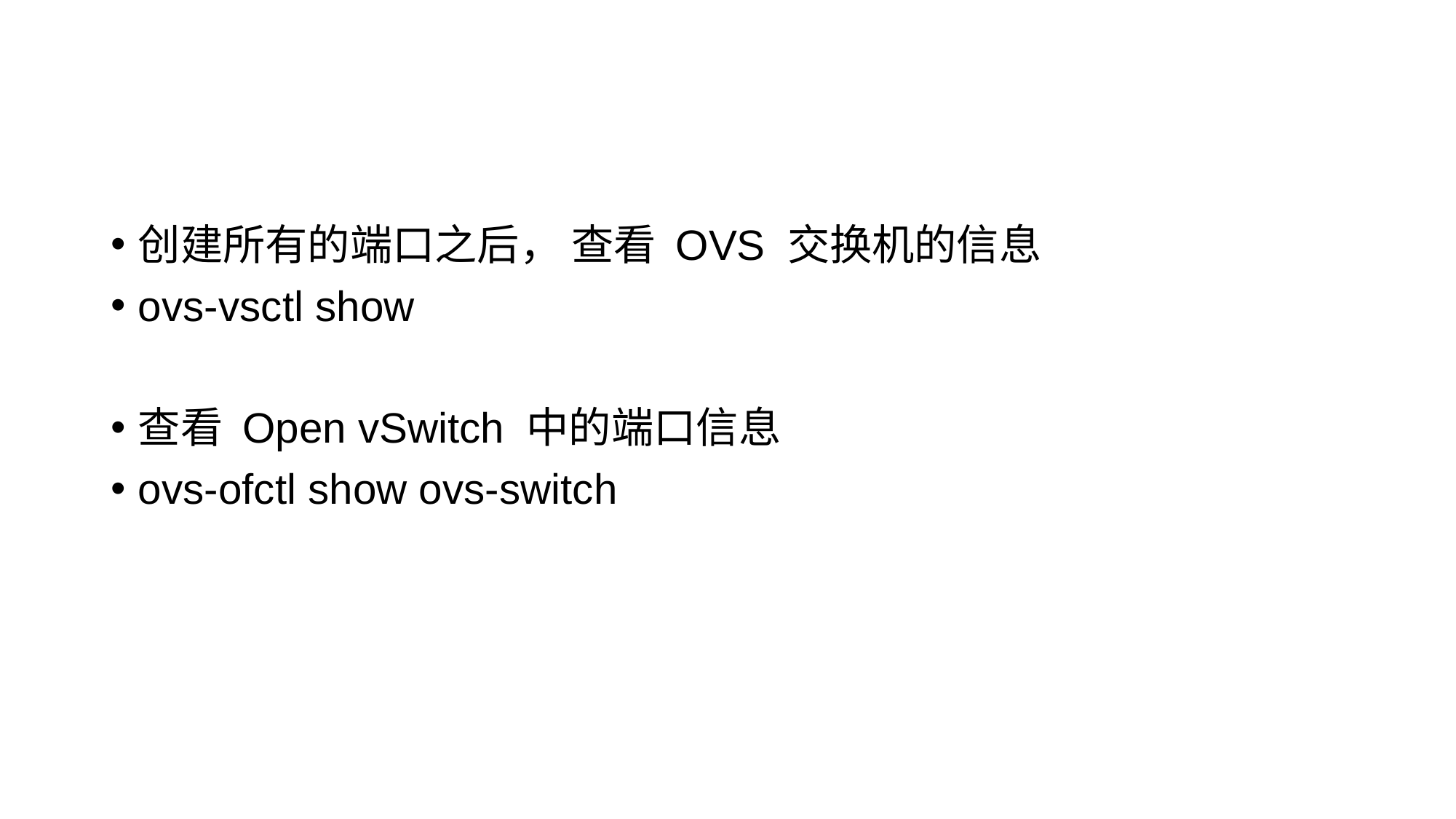

#
创建所有的端口之后， 查看 OVS 交换机的信息
ovs-vsctl show

查看 Open vSwitch 中的端口信息
ovs-ofctl show ovs-switch